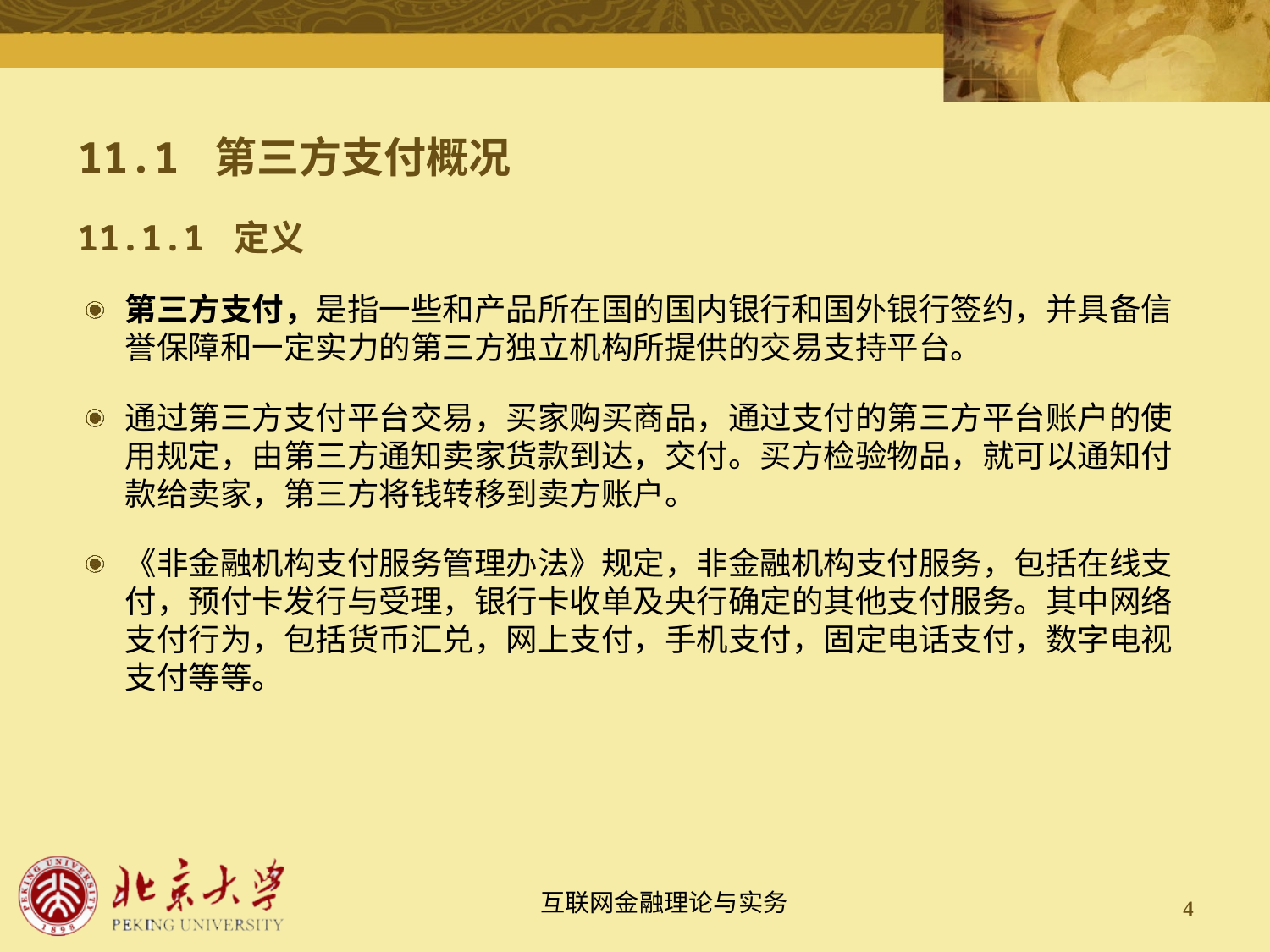

# 11.1 第三方支付概况
11.1.1 定义
第三方支付，是指一些和产品所在国的国内银行和国外银行签约，并具备信誉保障和一定实力的第三方独立机构所提供的交易支持平台。
通过第三方支付平台交易，买家购买商品，通过支付的第三方平台账户的使用规定，由第三方通知卖家货款到达，交付。买方检验物品，就可以通知付款给卖家，第三方将钱转移到卖方账户。
《非金融机构支付服务管理办法》规定，非金融机构支付服务，包括在线支付，预付卡发行与受理，银行卡收单及央行确定的其他支付服务。其中网络支付行为，包括货币汇兑，网上支付，手机支付，固定电话支付，数字电视支付等等。
4